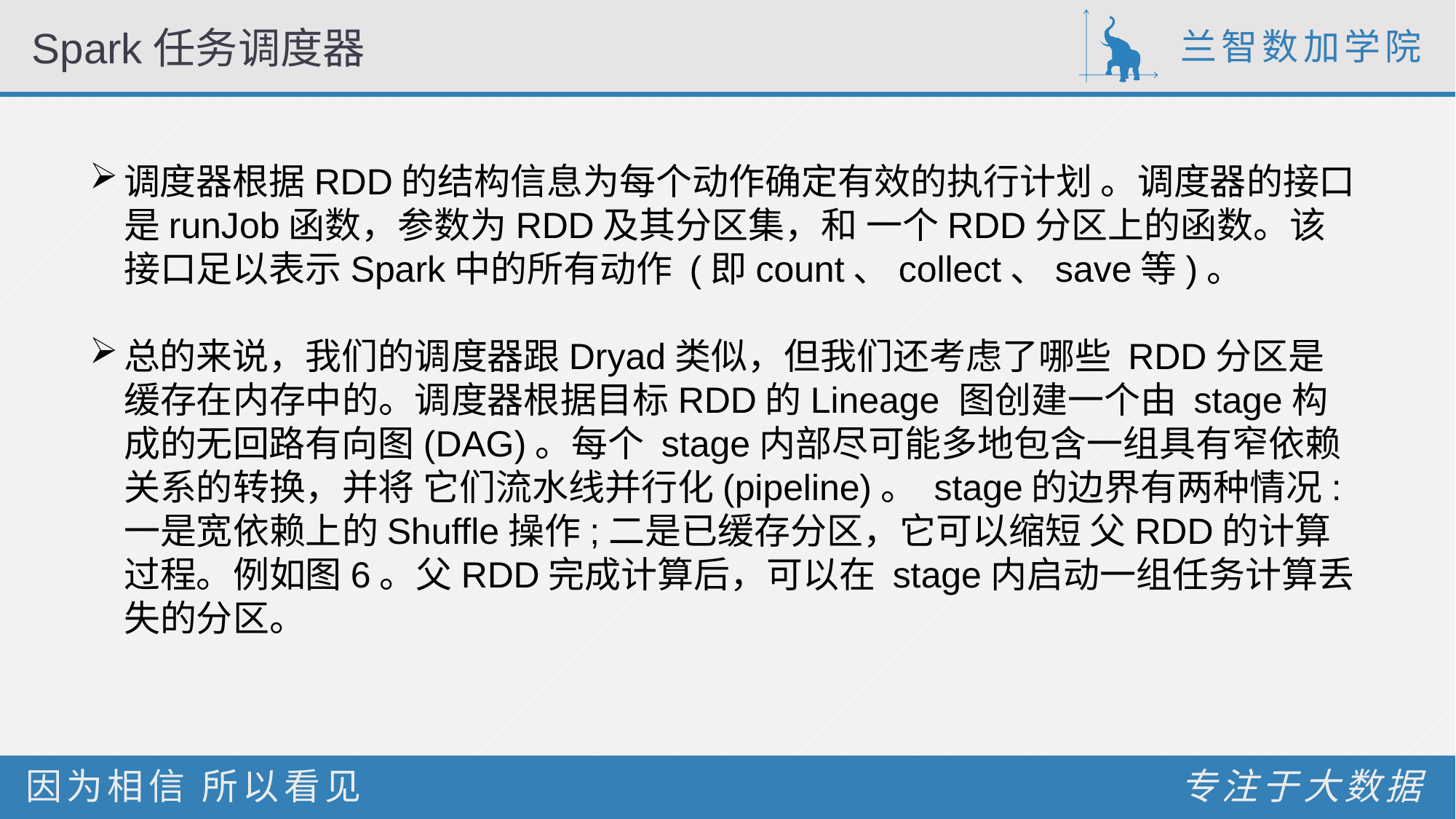

# Spark任务调度器
调度器根据RDD的结构信息为每个动作确定有效的执行计划 。调度器的接口是runJob函数，参数为RDD及其分区集，和 一个RDD分区上的函数。该接口足以表示Spark中的所有动作 (即count、collect、save等)。

总的来说，我们的调度器跟Dryad类似，但我们还考虑了哪些 RDD分区是缓存在内存中的。调度器根据目标RDD的Lineage 图创建一个由 stage构成的无回路有向图(DAG)。每个 stage内部尽可能多地包含一组具有窄依赖关系的转换，并将 它们流水线并行化(pipeline)。 stage的边界有两种情况: 一是宽依赖上的Shuffle操作;二是已缓存分区，它可以缩短 父RDD的计算过程。例如图6。父RDD完成计算后，可以在 stage内启动一组任务计算丢失的分区。